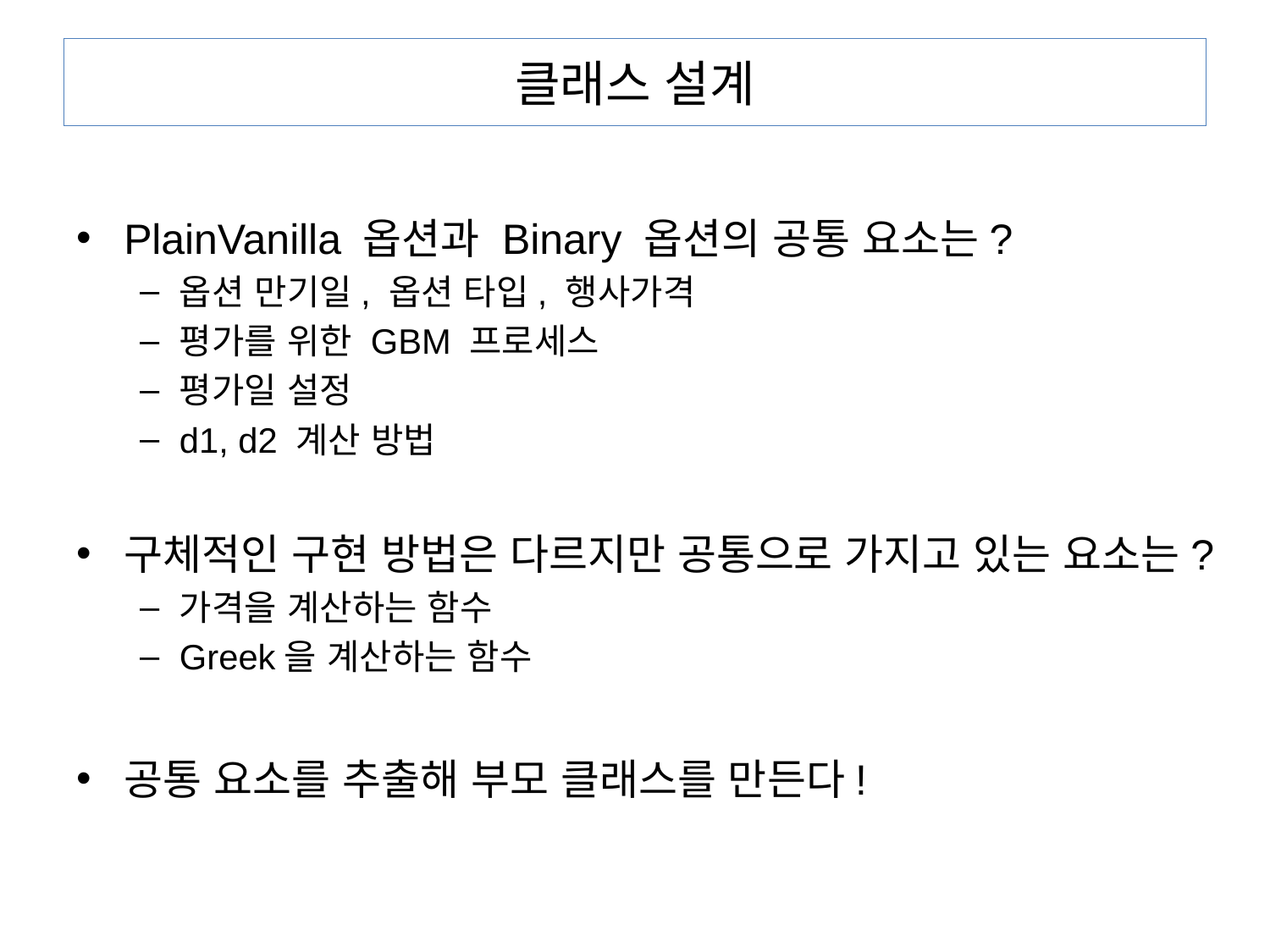

# 클래스 설계

PlainVanilla 옵션과 Binary 옵션의 공통 요소는?
옵션 만기일, 옵션 타입, 행사가격
평가를 위한 GBM 프로세스
평가일 설정
d1, d2 계산 방법

구체적인 구현 방법은 다르지만 공통으로 가지고 있는 요소는?
가격을 계산하는 함수
Greek을 계산하는 함수

공통 요소를 추출해 부모 클래스를 만든다!